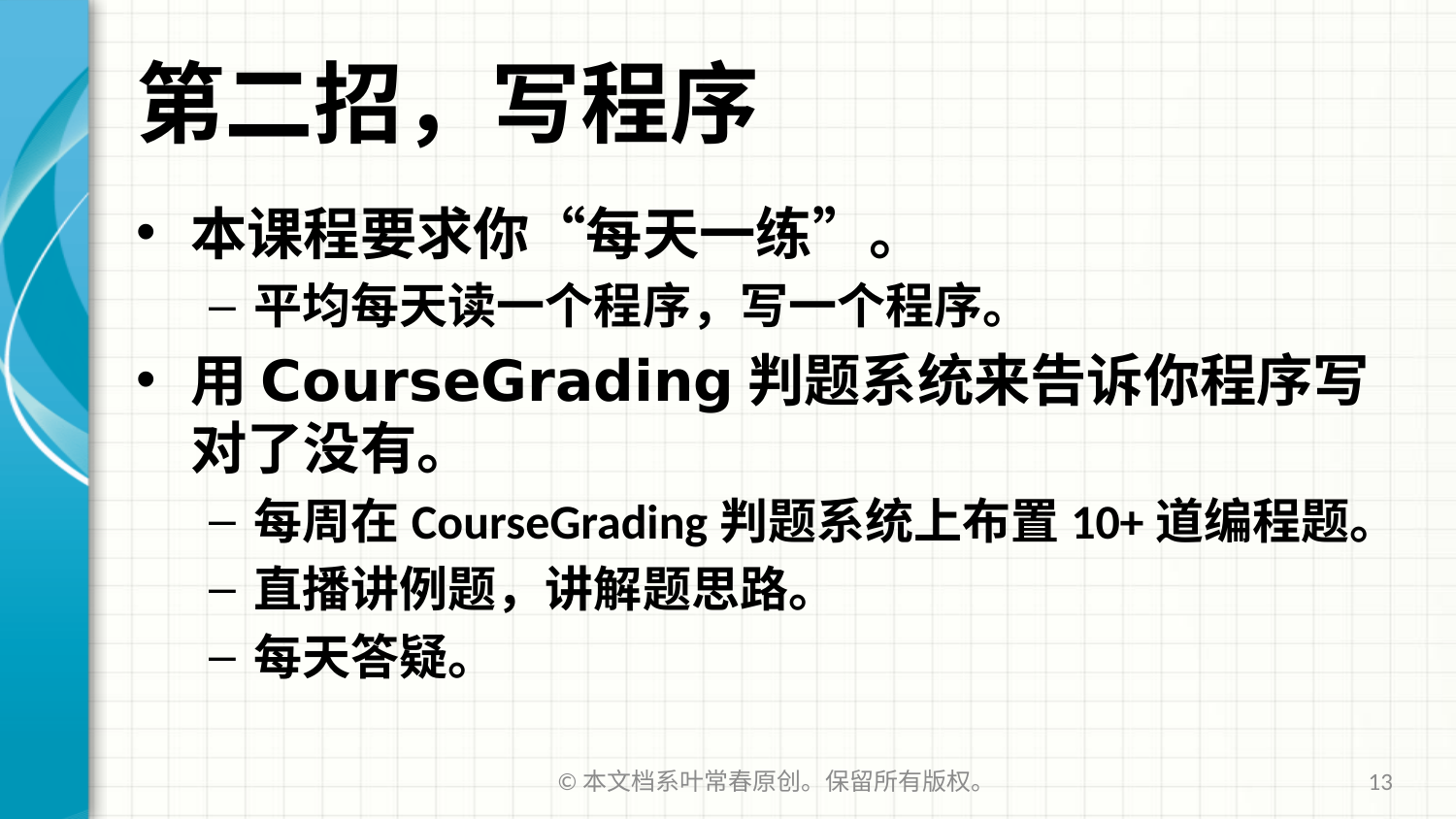

# 第二招，写程序
本课程要求你“每天一练”。
平均每天读一个程序，写一个程序。
用CourseGrading判题系统来告诉你程序写对了没有。
每周在CourseGrading判题系统上布置10+道编程题。
直播讲例题，讲解题思路。
每天答疑。
©本文档系叶常春原创。保留所有版权。
13